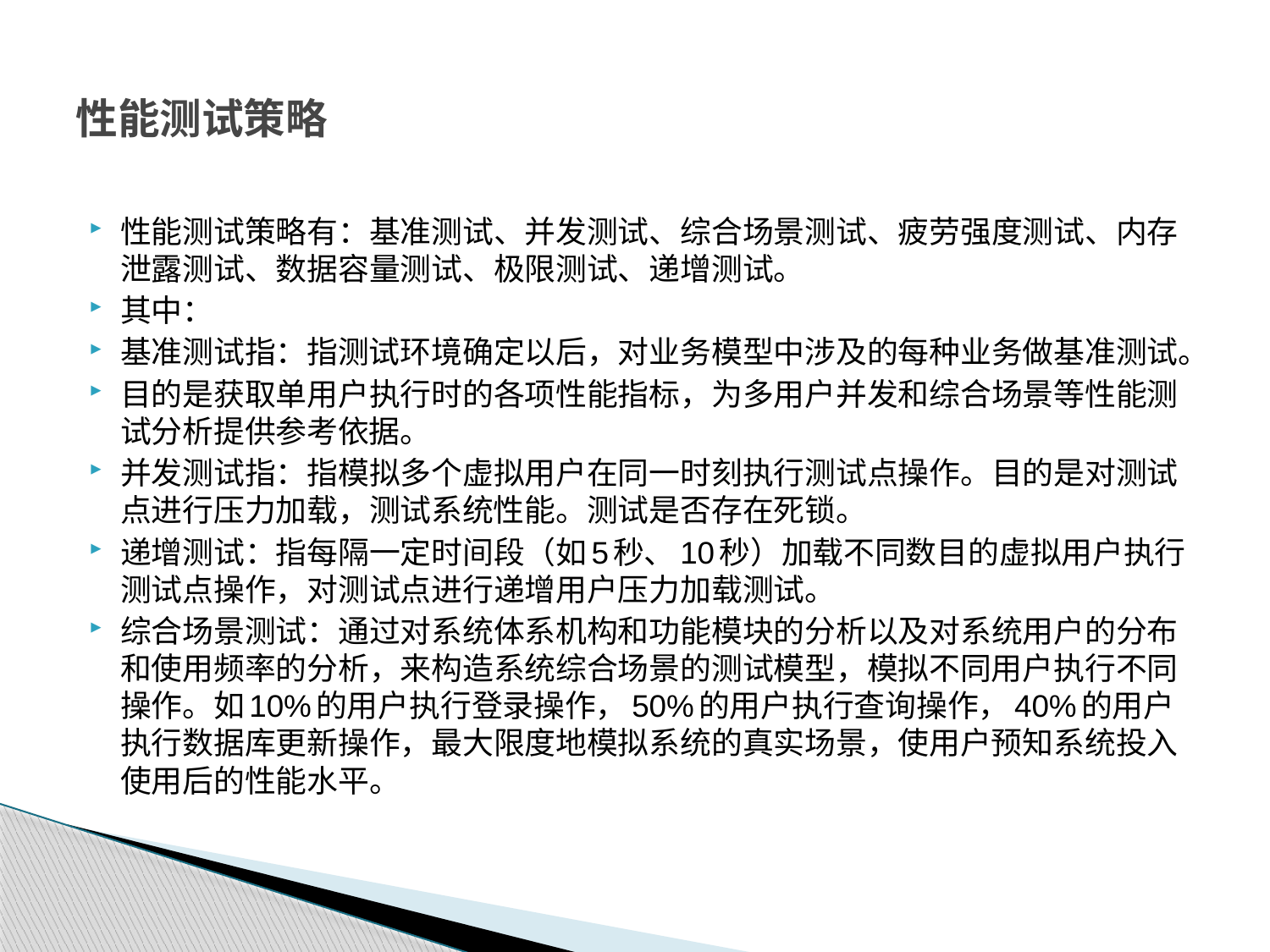

# 性能测试策略
性能测试策略有：基准测试、并发测试、综合场景测试、疲劳强度测试、内存泄露测试、数据容量测试、极限测试、递增测试。
其中：
基准测试指：指测试环境确定以后，对业务模型中涉及的每种业务做基准测试。
目的是获取单用户执行时的各项性能指标，为多用户并发和综合场景等性能测试分析提供参考依据。
并发测试指：指模拟多个虚拟用户在同一时刻执行测试点操作。目的是对测试点进行压力加载，测试系统性能。测试是否存在死锁。
递增测试：指每隔一定时间段（如5秒、10秒）加载不同数目的虚拟用户执行测试点操作，对测试点进行递增用户压力加载测试。
综合场景测试：通过对系统体系机构和功能模块的分析以及对系统用户的分布和使用频率的分析，来构造系统综合场景的测试模型，模拟不同用户执行不同操作。如10%的用户执行登录操作，50%的用户执行查询操作，40%的用户执行数据库更新操作，最大限度地模拟系统的真实场景，使用户预知系统投入使用后的性能水平。